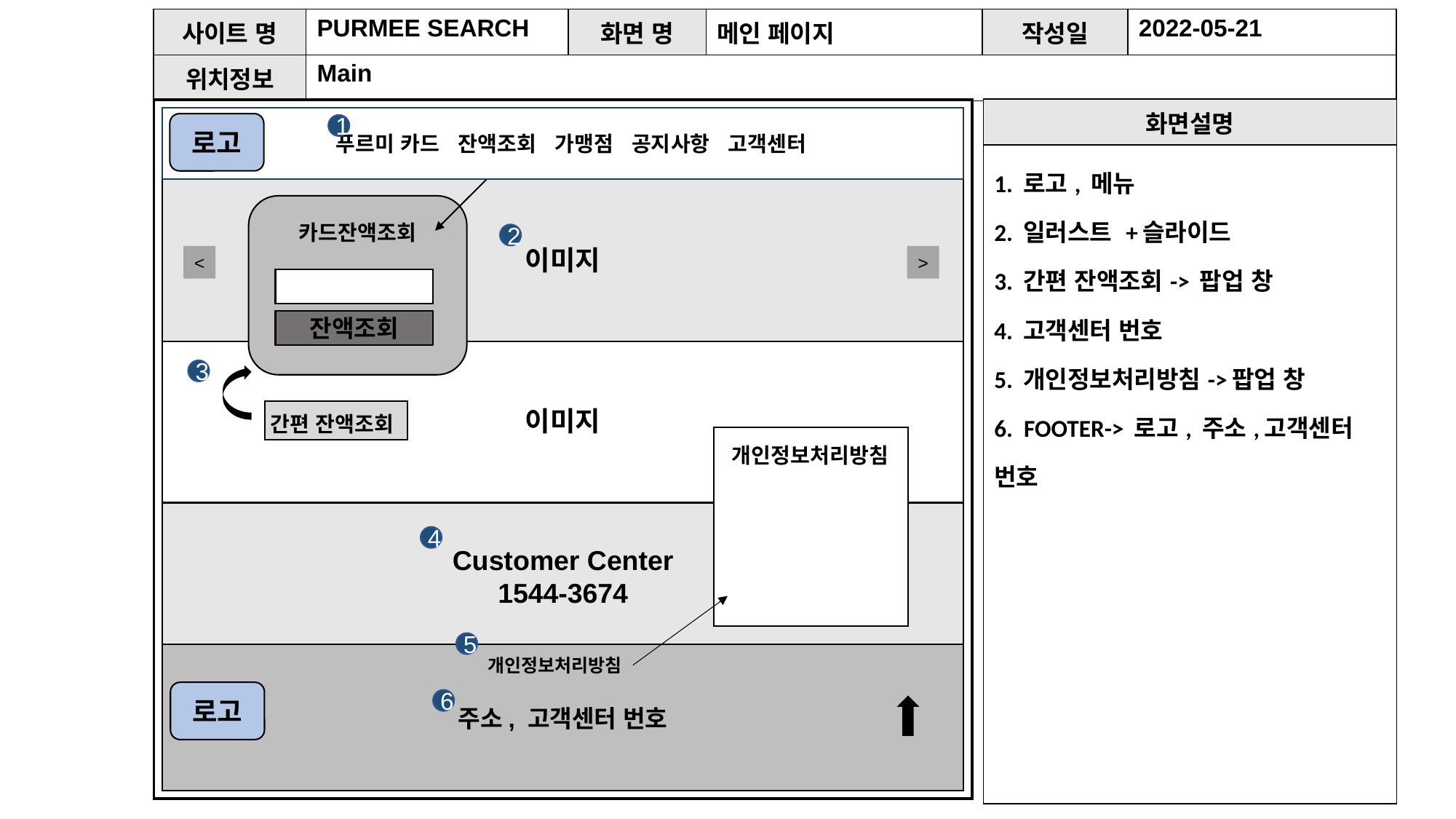

| 사이트 명 | PURMEE SEARCH | 화면 명 | 메인 페이지 | 작성일 | 2022-05-21 |
| --- | --- | --- | --- | --- | --- |
| 위치정보 | Main |  |  |  |  |
| 화면설명 |
| --- |
| 1. 로고, 메뉴 2. 일러스트 +슬라이드 3. 간편 잔액조회-> 팝업 창 4. 고객센터 번호 5. 개인정보처리방침->팝업 창 6. FOOTER-> 로고, 주소,고객센터 번호 |

           푸르미 카드   잔액조회   가맹점   공지사항   고객센터
로고
1
이미지

카드잔액조회
2
<
>

잔액조회
이미지
3

간편 잔액조회

개인정보처리방침
Customer Center
1544-3674
4
5
주소, 고객센터 번호
개인정보처리방침
로고
6